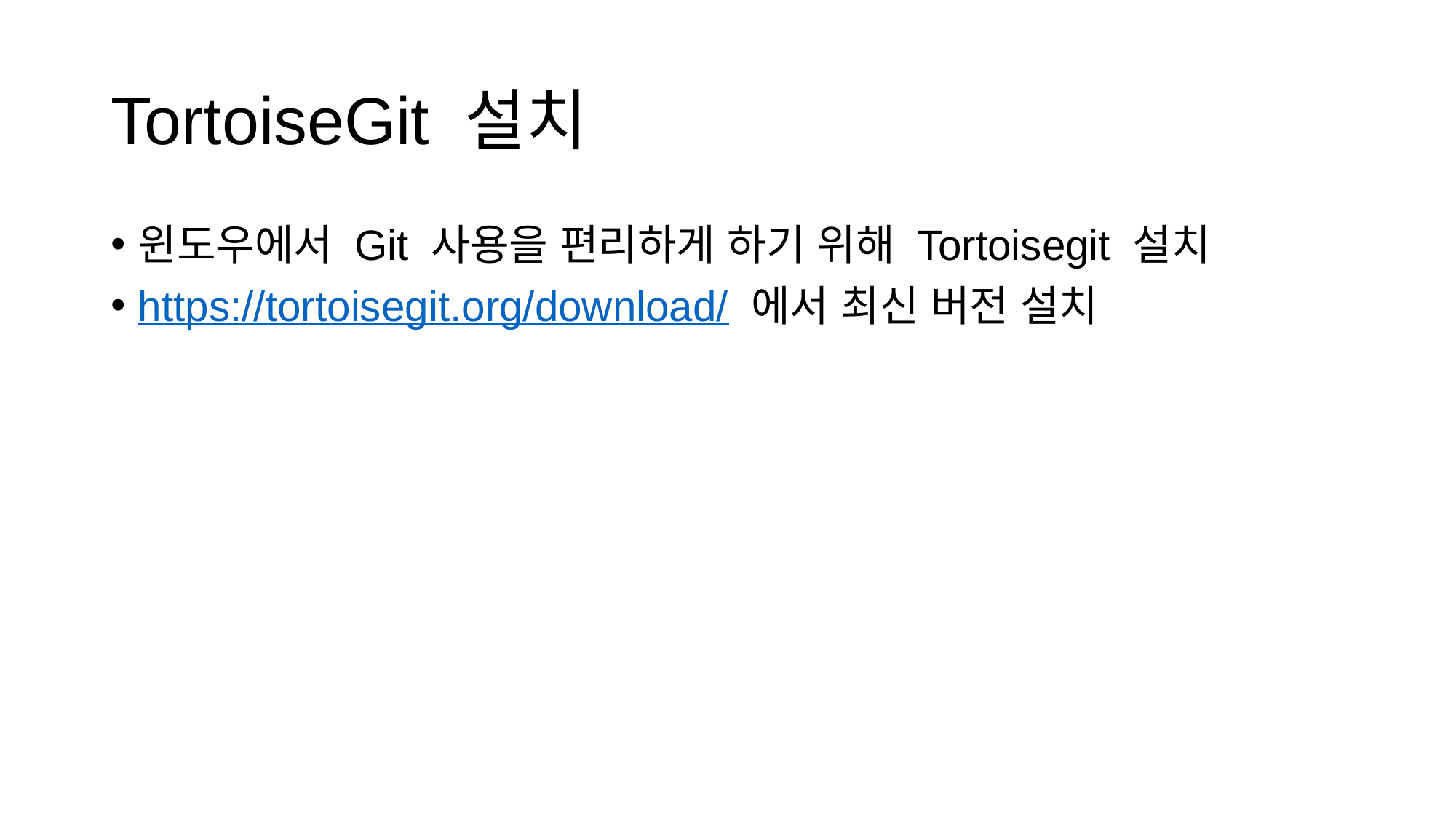

# TortoiseGit 설치
윈도우에서 Git 사용을 편리하게 하기 위해 Tortoisegit 설치
https://tortoisegit.org/download/ 에서 최신 버전 설치